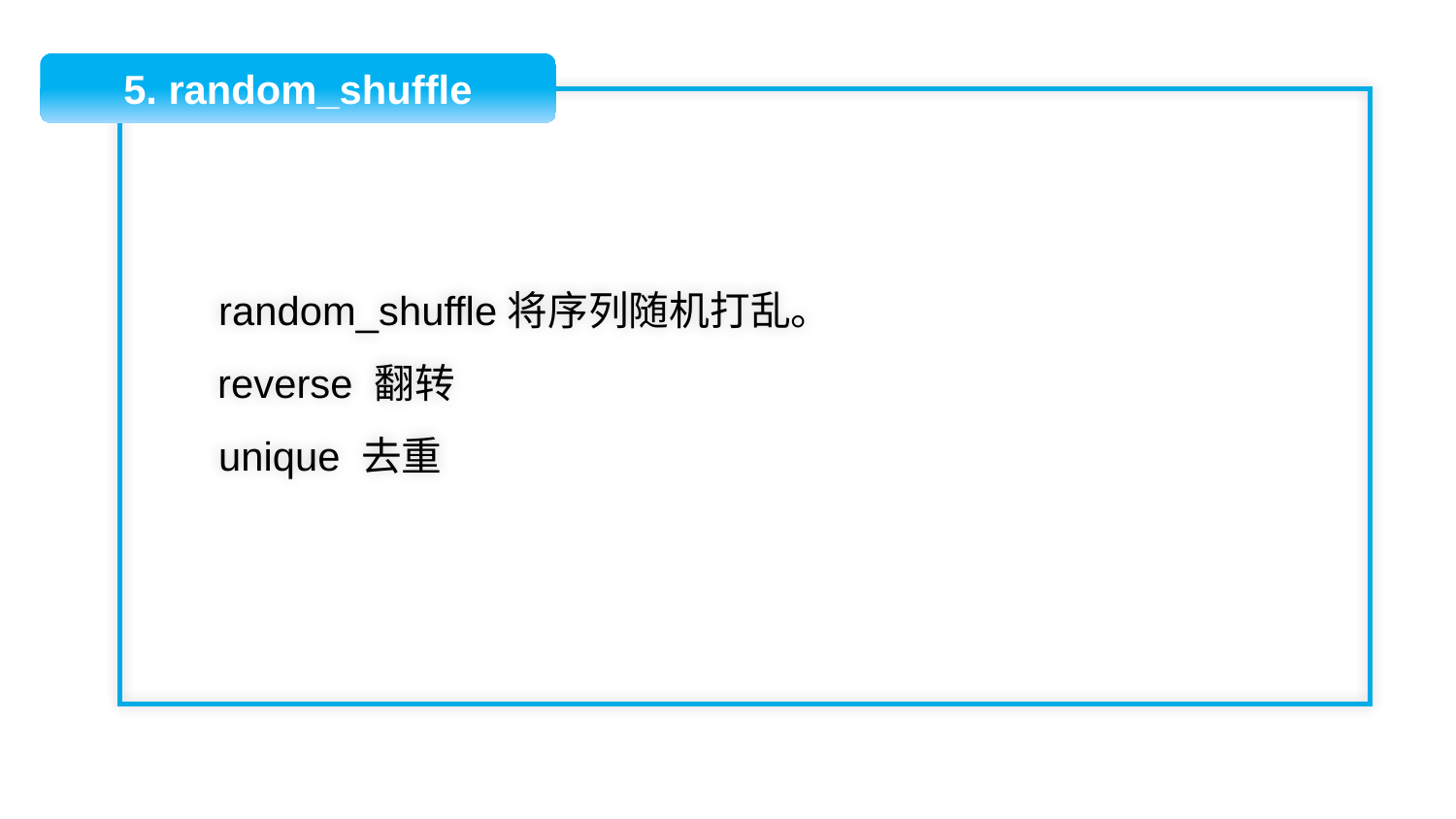

5. random_shuffle

 random_shuffle将序列随机打乱。
 reverse 翻转
 unique 去重